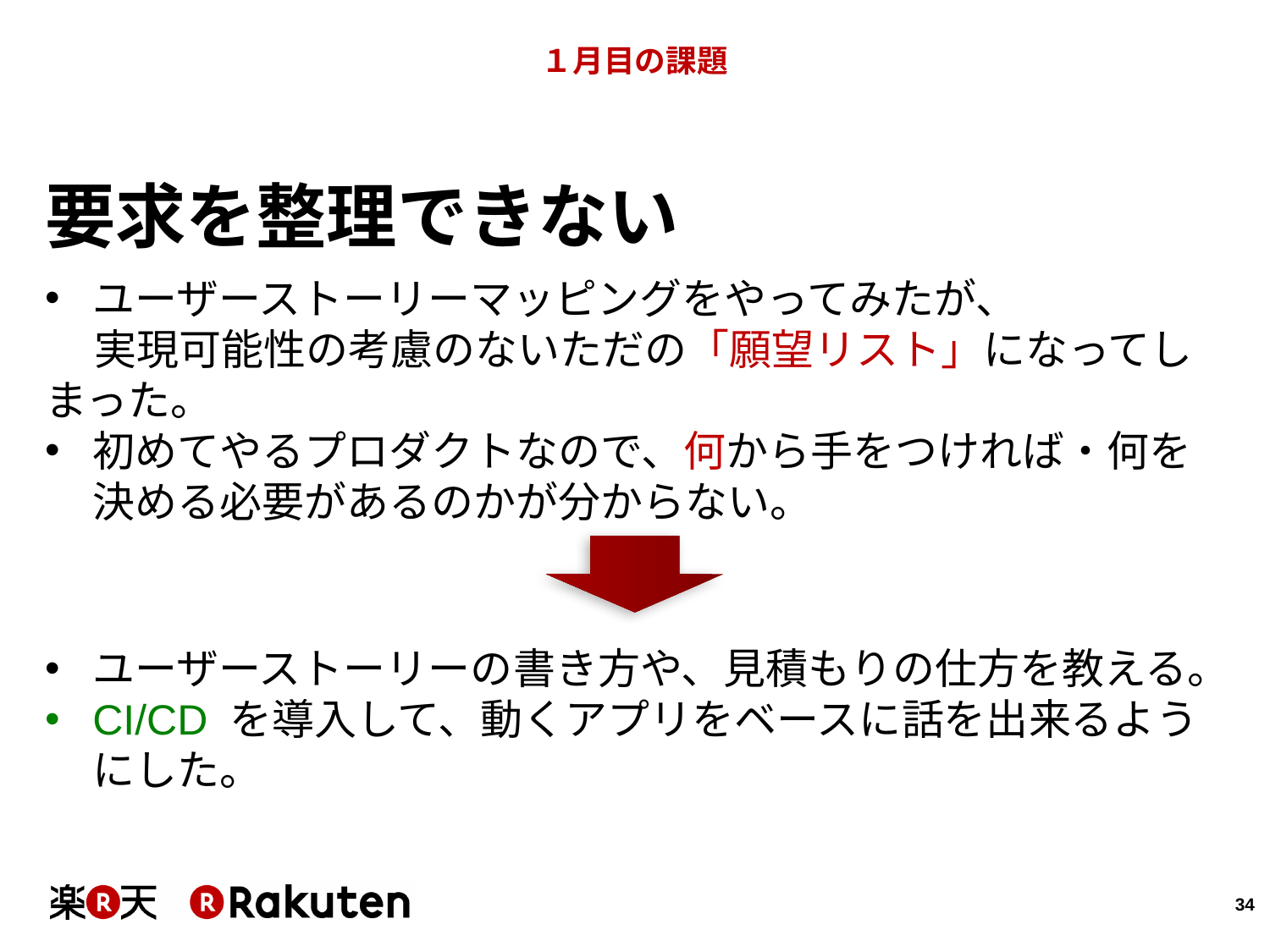

# １月目の課題
要求を整理できない
ユーザーストーリーマッピングをやってみたが、
実現可能性の考慮のないただの「願望リスト」になってしまった。
初めてやるプロダクトなので、何から手をつければ・何を決める必要があるのかが分からない。

ユーザーストーリーの書き方や、見積もりの仕方を教える。
CI/CD を導入して、動くアプリをベースに話を出来るようにした。